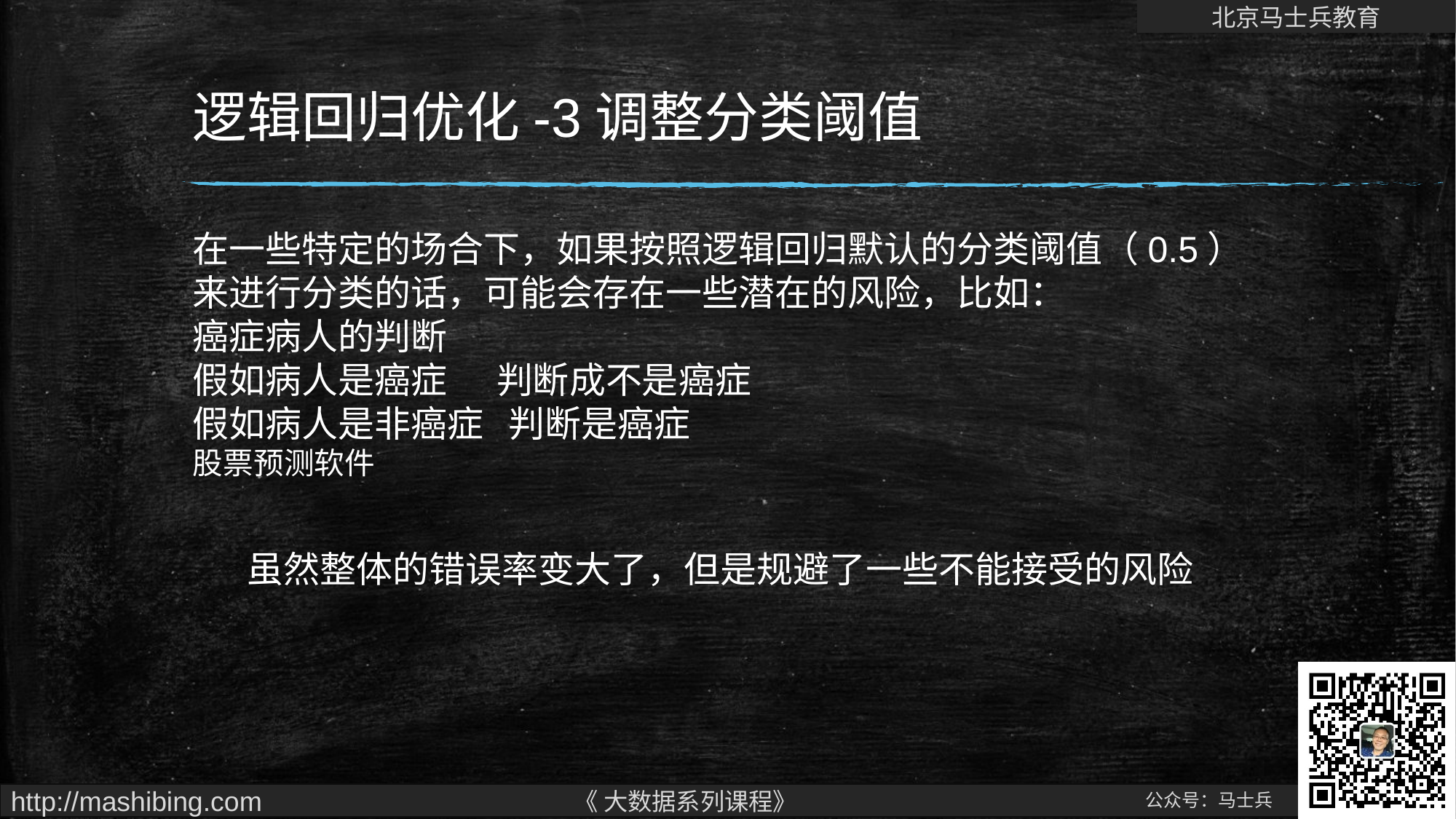

在一些特定的场合下，如果按照逻辑回归默认的分类阈值（0.5）来进行分类的话，可能会存在一些潜在的风险，比如：
癌症病人的判断
假如病人是癌症      判断成不是癌症
假如病人是非癌症   判断是癌症
股票预测软件

虽然整体的错误率变大了，但是规避了一些不能接受的风险
# 逻辑回归优化-3调整分类阈值